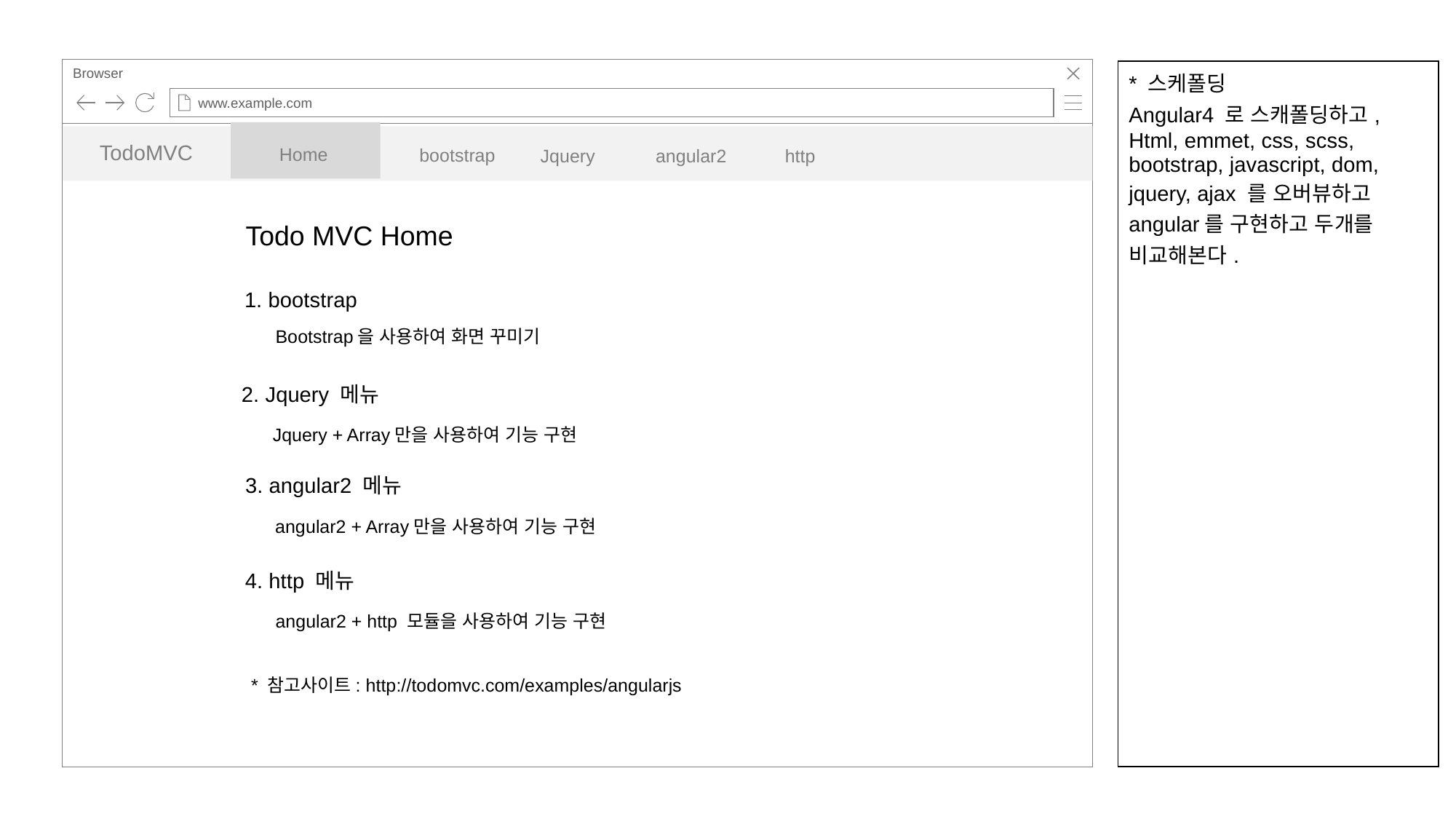

Browser

www.example.com

| \* 스케폴딩 Angular4 로 스캐폴딩하고, Html, emmet, css, scss, bootstrap, javascript, dom, jquery, ajax 를 오버뷰하고 angular를 구현하고 두개를 비교해본다. |
| --- |

TodoMVC
Home
bootstrap
Jquery
angular2
http
Todo MVC Home
1. bootstrap
Bootstrap을 사용하여 화면 꾸미기
2. Jquery 메뉴
Jquery + Array만을 사용하여 기능 구현
3. angular2 메뉴
angular2 + Array만을 사용하여 기능 구현
4. http 메뉴
angular2 + http 모듈을 사용하여 기능 구현
* 참고사이트: http://todomvc.com/examples/angularjs